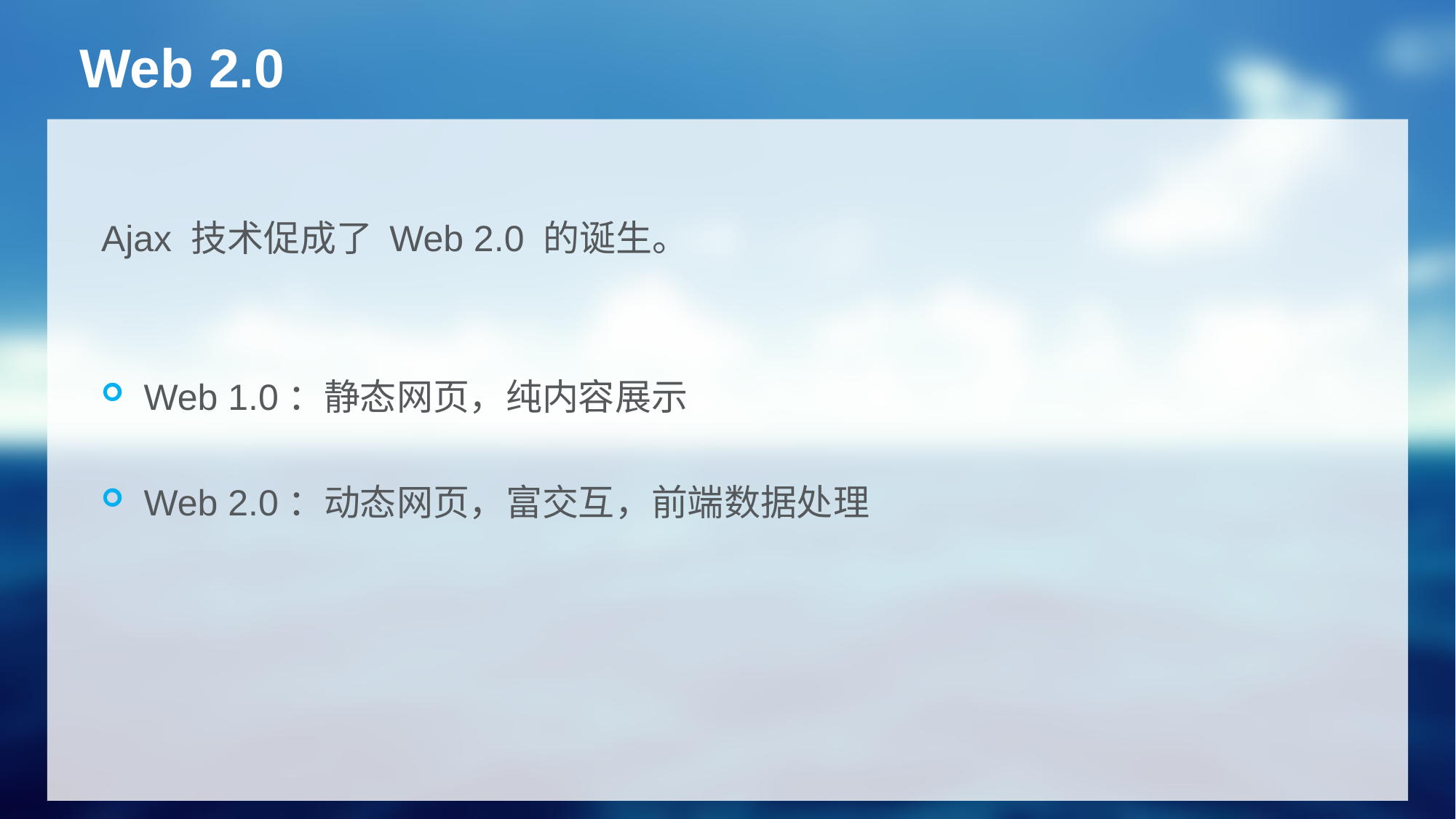

# Web 2.0
Ajax 技术促成了 Web 2.0 的诞生。

Web 1.0：静态网页，纯内容展示

Web 2.0：动态网页，富交互，前端数据处理